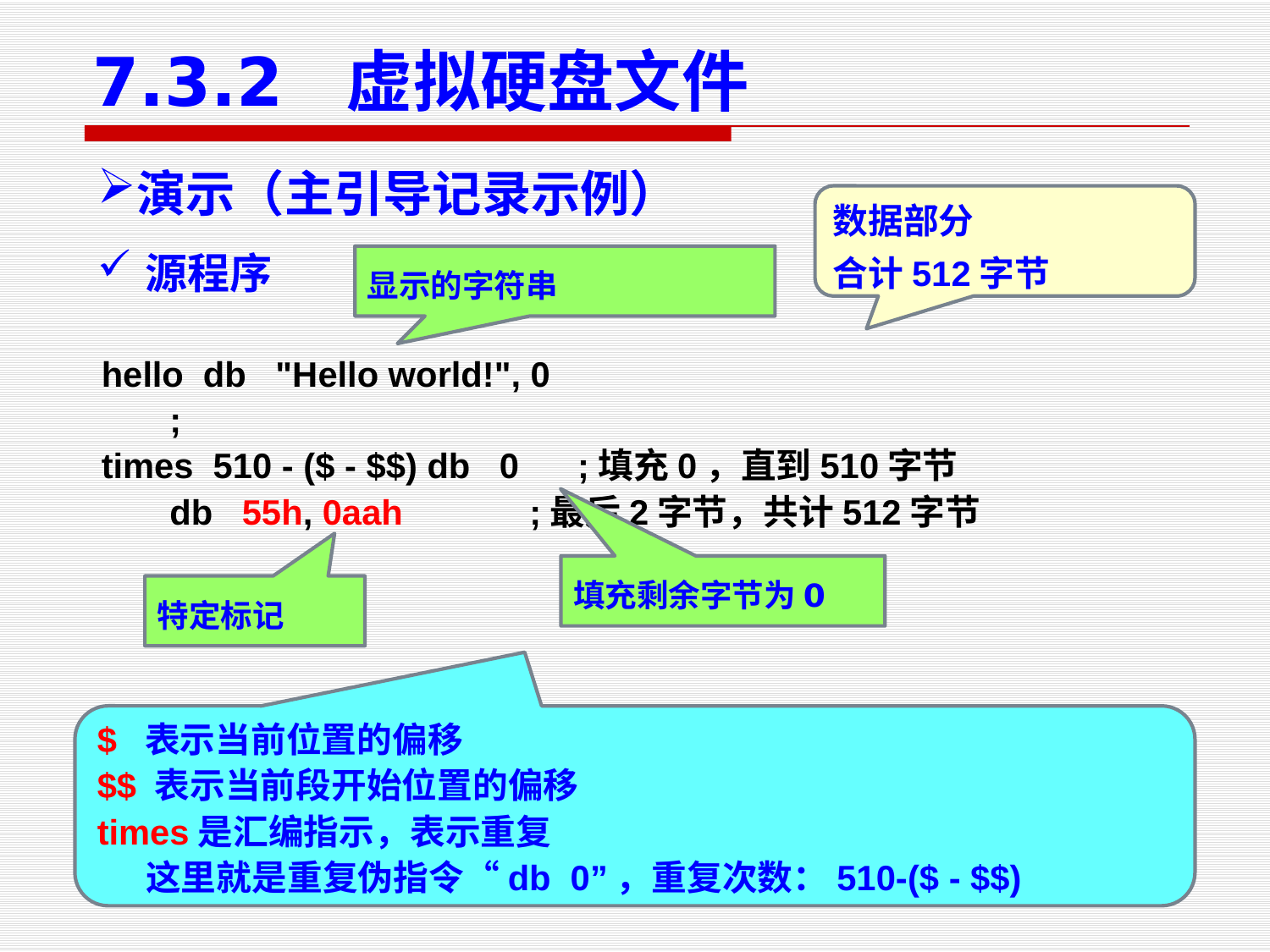

# 7.3.2  虚拟硬盘文件
演示（主引导记录示例）
数据部分
合计512字节
源程序
显示的字符串
hello  db   "Hello world!", 0
       ;
times  510 - ($ - $$) db   0      ;填充0，直到510字节
       db   55h, 0aah             ;最后2字节，共计512字节
填充剩余字节为0
特定标记
$  表示当前位置的偏移
$$ 表示当前段开始位置的偏移
times是汇编指示，表示重复
     这里就是重复伪指令“db  0”，重复次数：510-($ - $$)